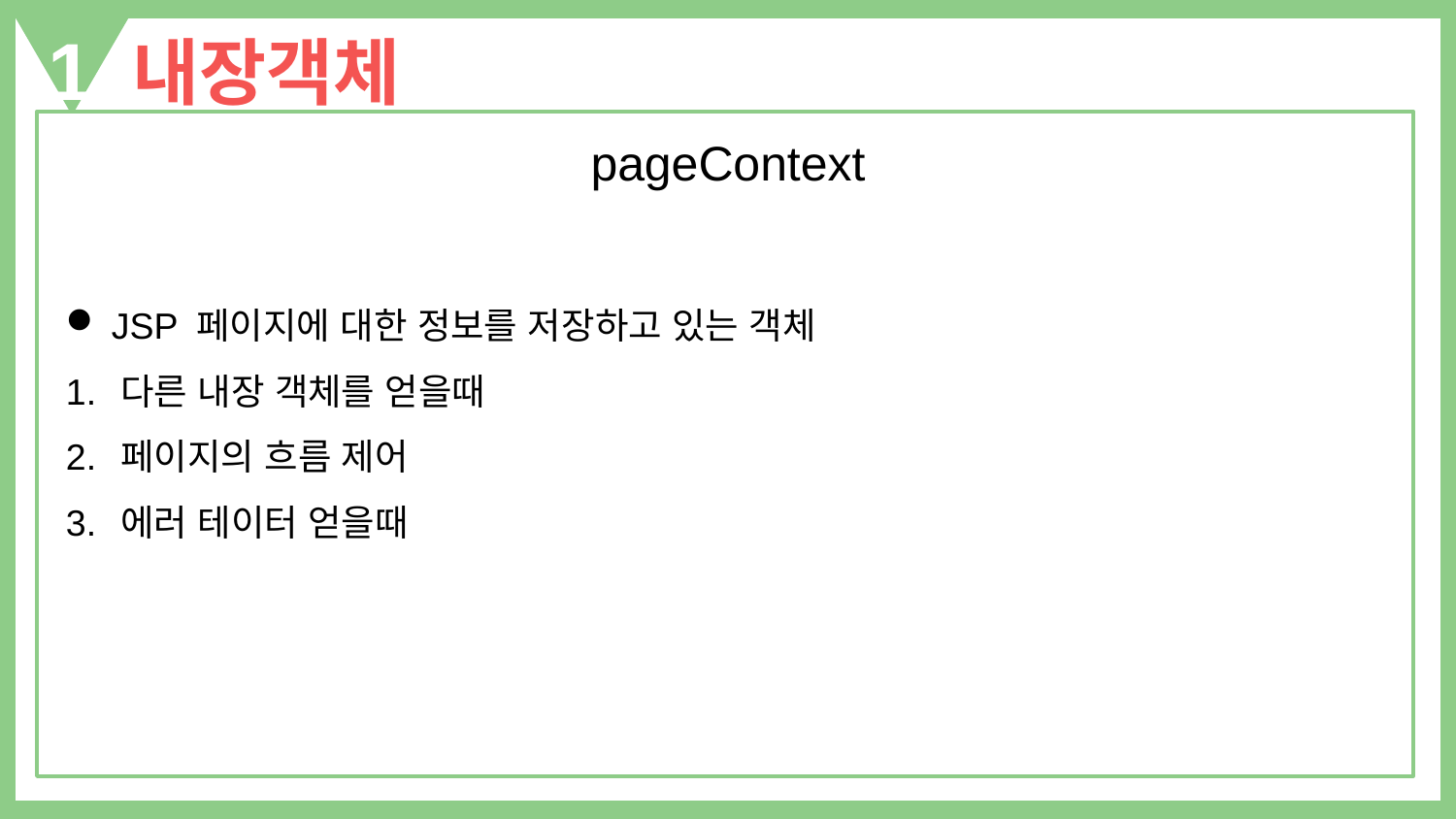

1
내장객체
pageContext
JSP 페이지에 대한 정보를 저장하고 있는 객체
다른 내장 객체를 얻을때
페이지의 흐름 제어
에러 테이터 얻을때